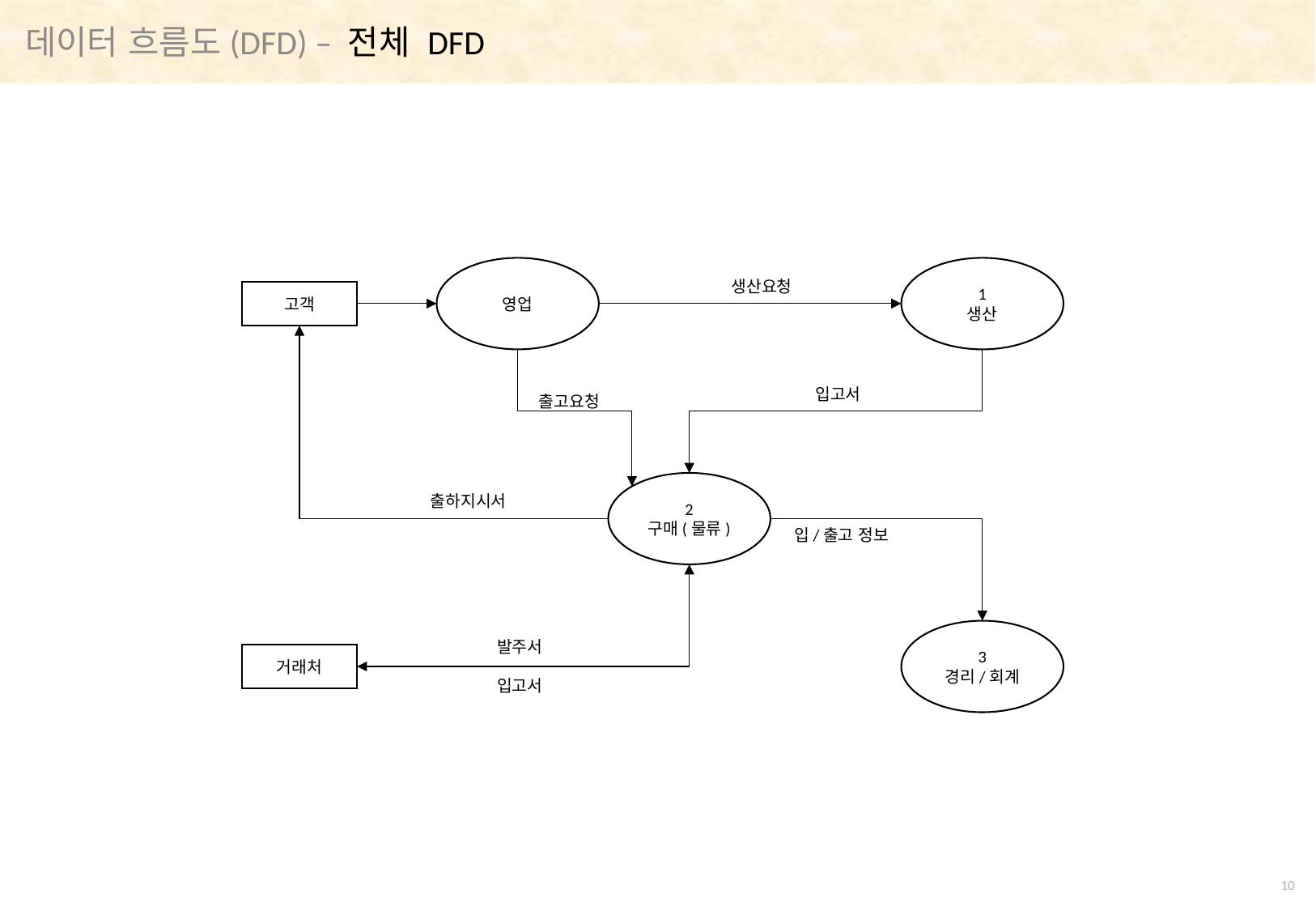

데이터 흐름도(DFD) – 전체 DFD
영업
1
생산
생산요청
고객
입고서
출고요청
2
구매(물류)
출하지시서
입/출고 정보
3
경리/회계
발주서
거래처
입고서
10